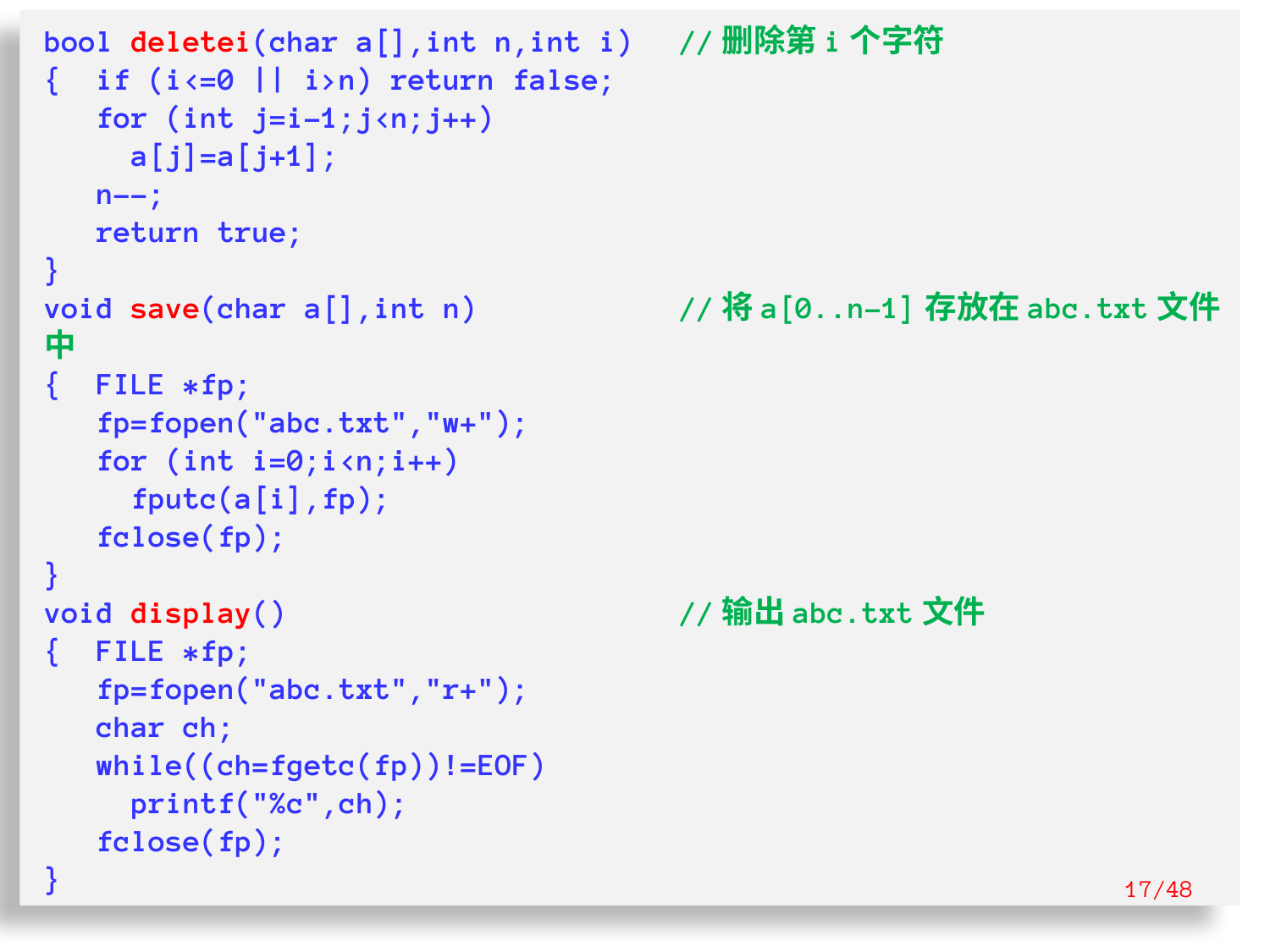

bool deletei(char a[],int n,int i)	//删除第i个字符
{  if (i<=0 || i>n) return false;
   for (int j=i-1;j<n;j++)
     a[j]=a[j+1];
   n--;
   return true;
}
void save(char a[],int n)		//将a[0..n-1]存放在abc.txt文件中
{  FILE *fp;
   fp=fopen("abc.txt","w+");
   for (int i=0;i<n;i++)
     fputc(a[i],fp);
   fclose(fp);
}
void display()				//输出abc.txt文件
{  FILE *fp;
   fp=fopen("abc.txt","r+");
   char ch;
   while((ch=fgetc(fp))!=EOF)
     printf("%c",ch);
   fclose(fp);
}
17/48